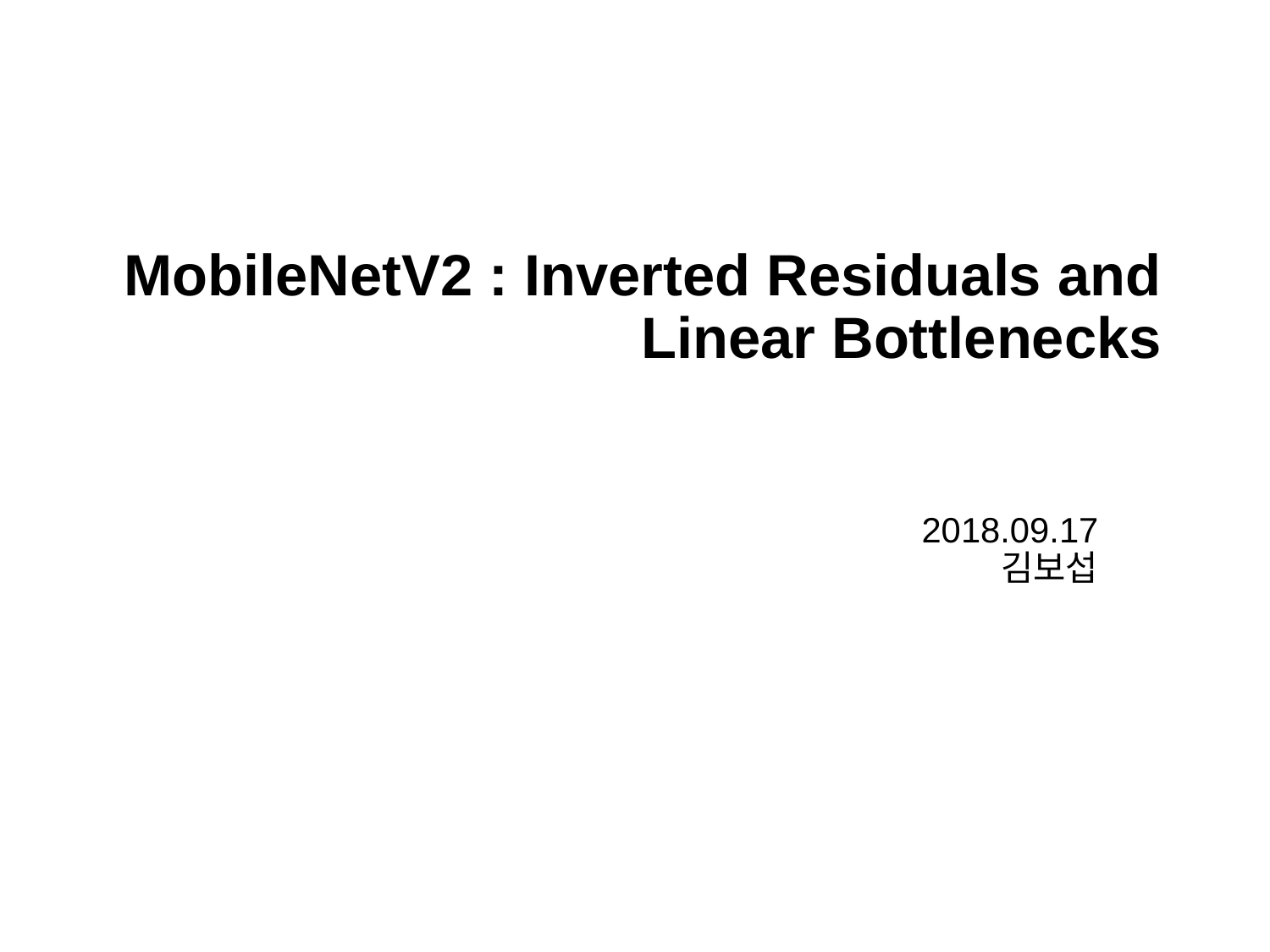

# MobileNetV2 : Inverted Residuals and Linear Bottlenecks
2018.09.17
김보섭